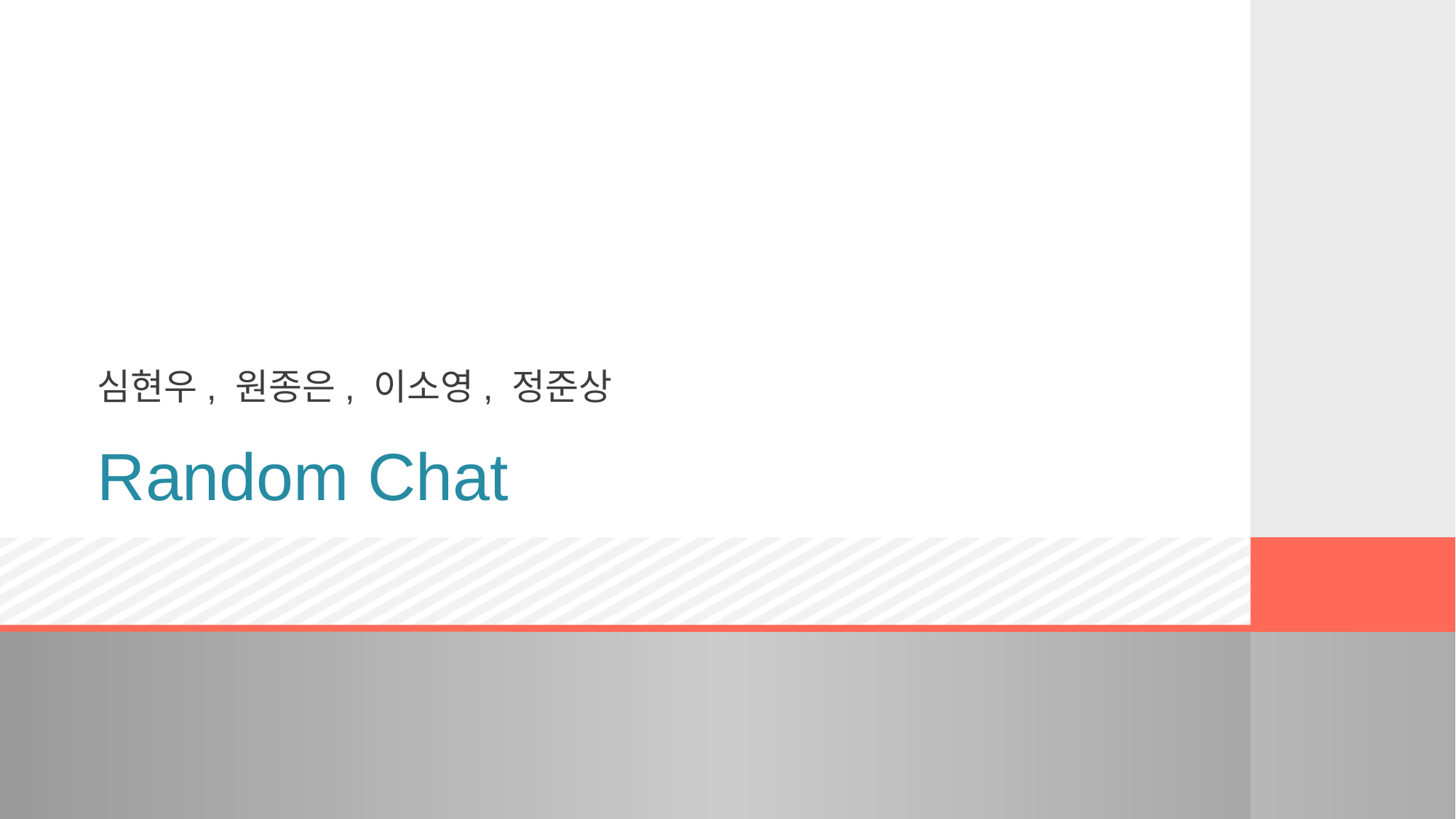

심현우, 원종은, 이소영, 정준상
# Random Chat